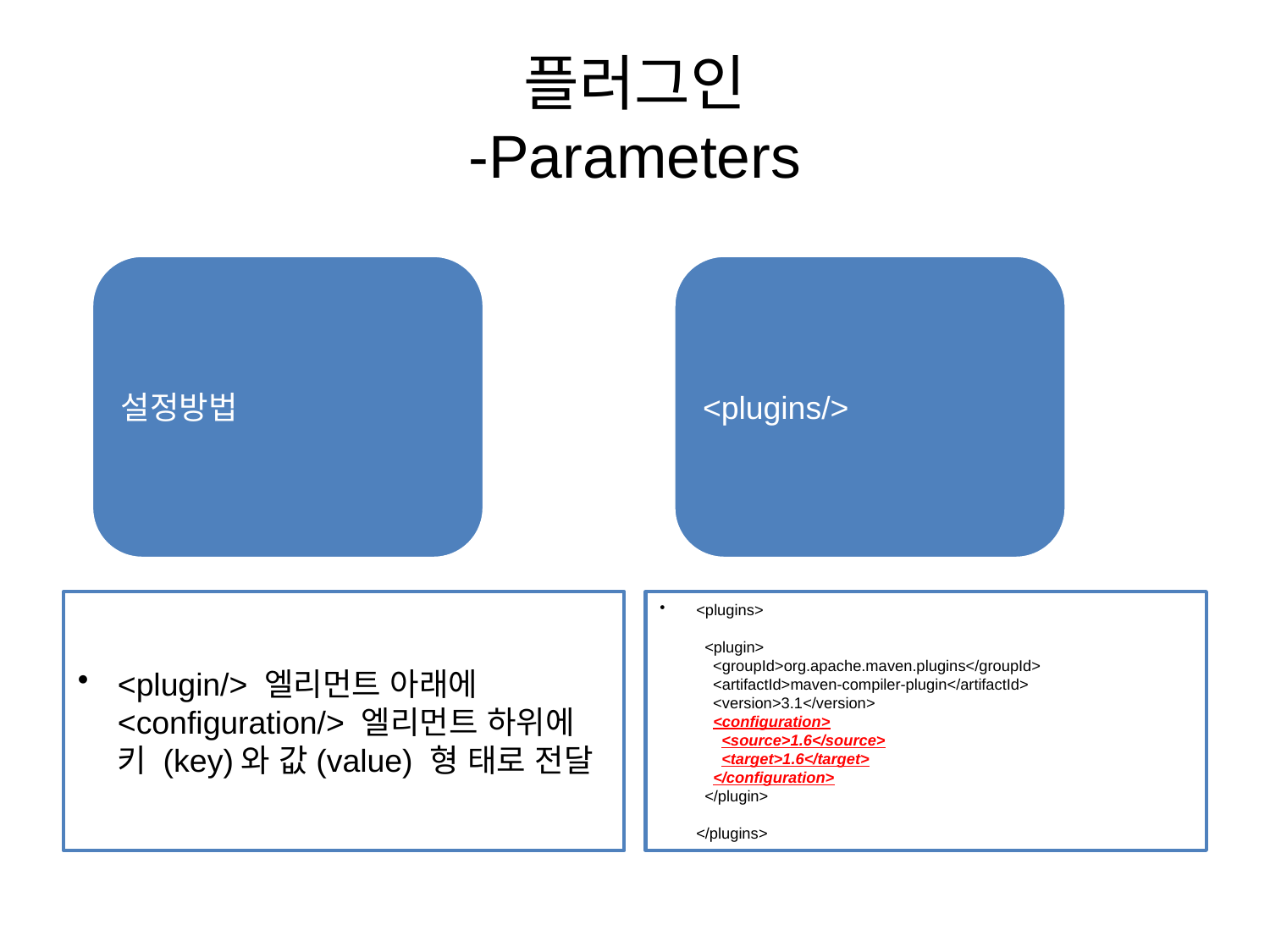

# 플러그인 -Parameters
설정방법
<plugin/> 엘리먼트 아래에 <configuration/> 엘리먼트 하위에 키 (key)와 값(value) 형 태로 전달
<plugins/>
    <plugins>
      <plugin>
        <groupId>org.apache.maven.plugins</groupId>
        <artifactId>maven-compiler-plugin</artifactId>
        <version>3.1</version>
        <configuration>
          <source>1.6</source>
          <target>1.6</target>
        </configuration>
      </plugin>
    </plugins>